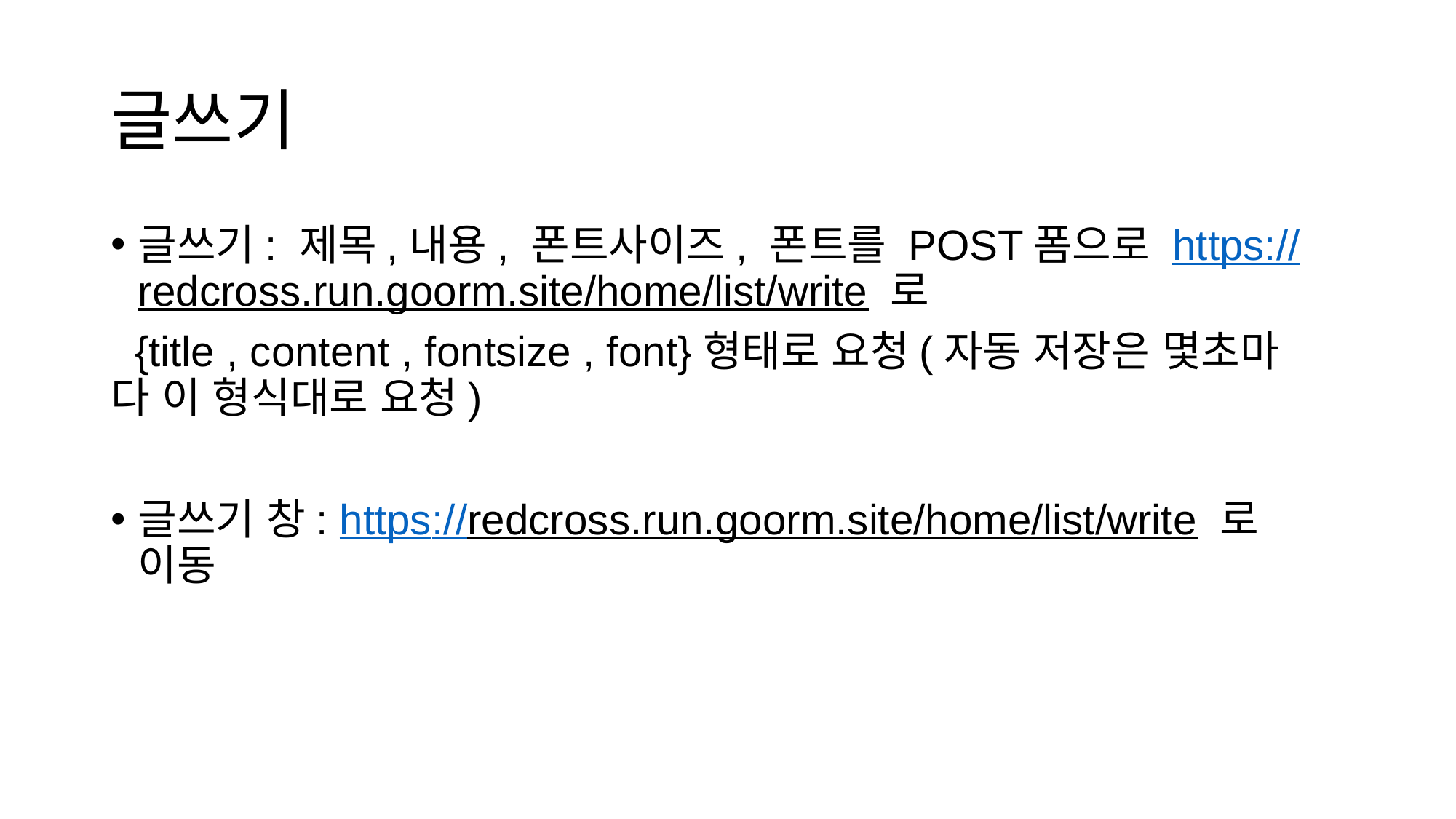

# 글쓰기
글쓰기: 제목,내용, 폰트사이즈, 폰트를 POST폼으로 https://redcross.run.goorm.site/home/list/write 로
  {title , content , fontsize , font}형태로 요청(자동 저장은 몇초마    다 이 형식대로 요청)

글쓰기 창: https://redcross.run.goorm.site/home/list/write 로 이동